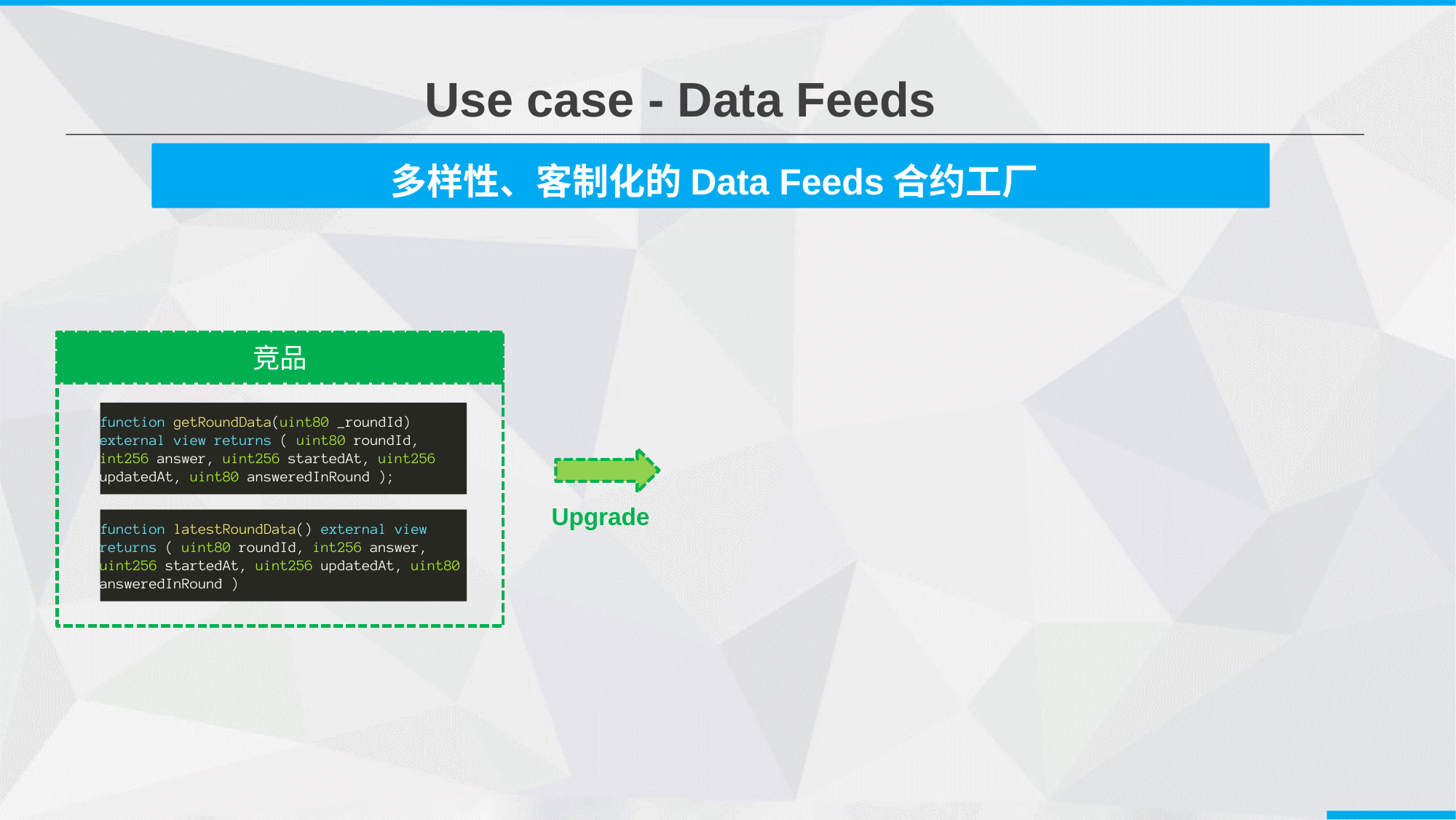

Use case - Data Feeds
多样性、客制化的Data Feeds合约工厂
竞品

function getRoundData(uint80 _roundId) external view returns ( uint80 roundId, int256 answer, uint256 startedAt, uint256 updatedAt, uint80 answeredInRound );

Upgrade
function latestRoundData() external view returns ( uint80 roundId, int256 answer, uint256 startedAt, uint256 updatedAt, uint80 answeredInRound )